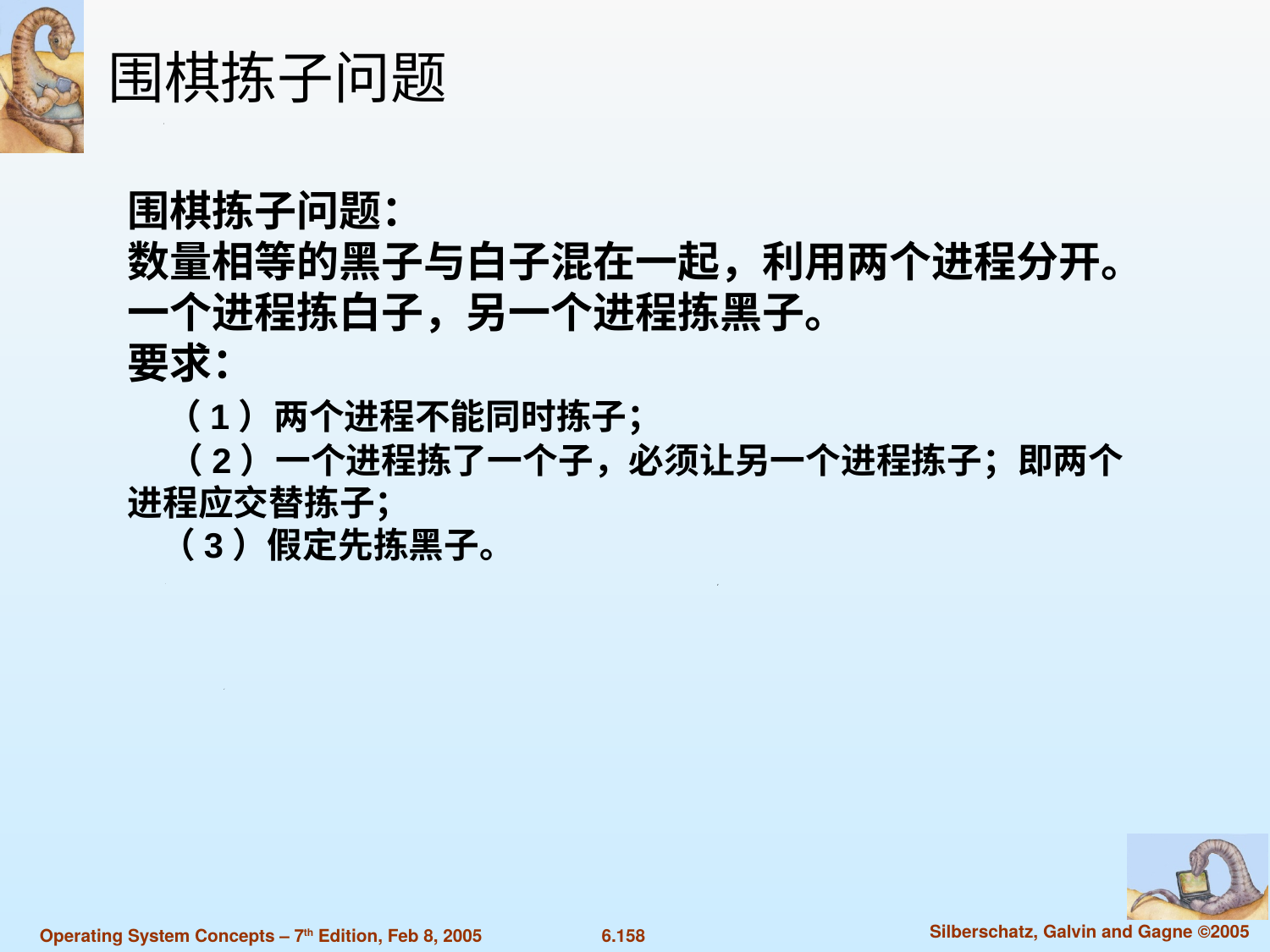

围棋拣子问题
围棋拣子问题：
数量相等的黑子与白子混在一起，利用两个进程分开。一个进程拣白子，另一个进程拣黑子。
要求：
   （1）两个进程不能同时拣子；
    （2）一个进程拣了一个子，必须让另一个进程拣子；即两个进程应交替拣子；
   （3）假定先拣黑子。